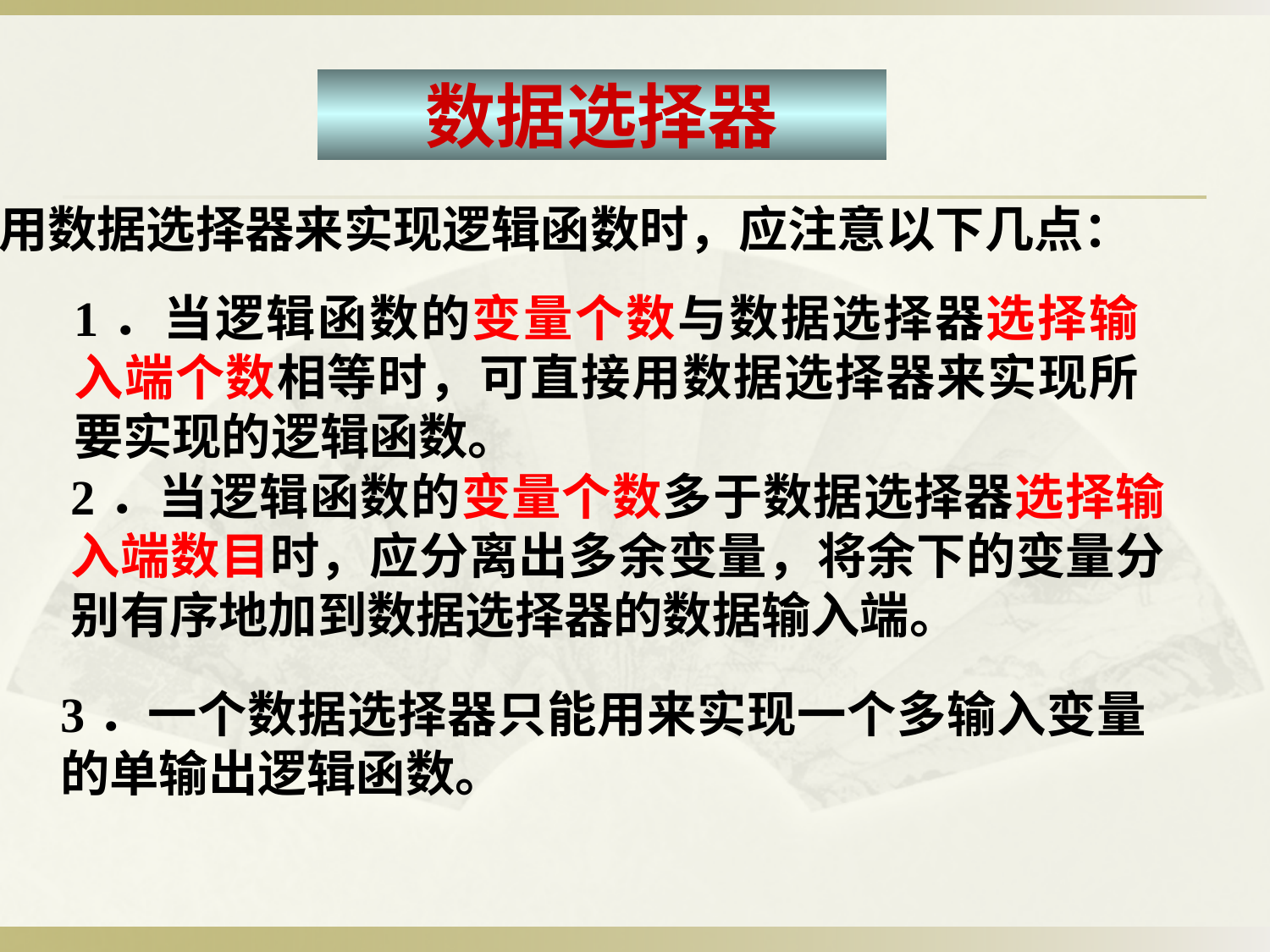

数据选择器
用数据选择器来实现逻辑函数时，应注意以下几点：
1．当逻辑函数的变量个数与数据选择器选择输入端个数相等时，可直接用数据选择器来实现所要实现的逻辑函数。
2．当逻辑函数的变量个数多于数据选择器选择输入端数目时，应分离出多余变量，将余下的变量分别有序地加到数据选择器的数据输入端。
3．一个数据选择器只能用来实现一个多输入变量的单输出逻辑函数。